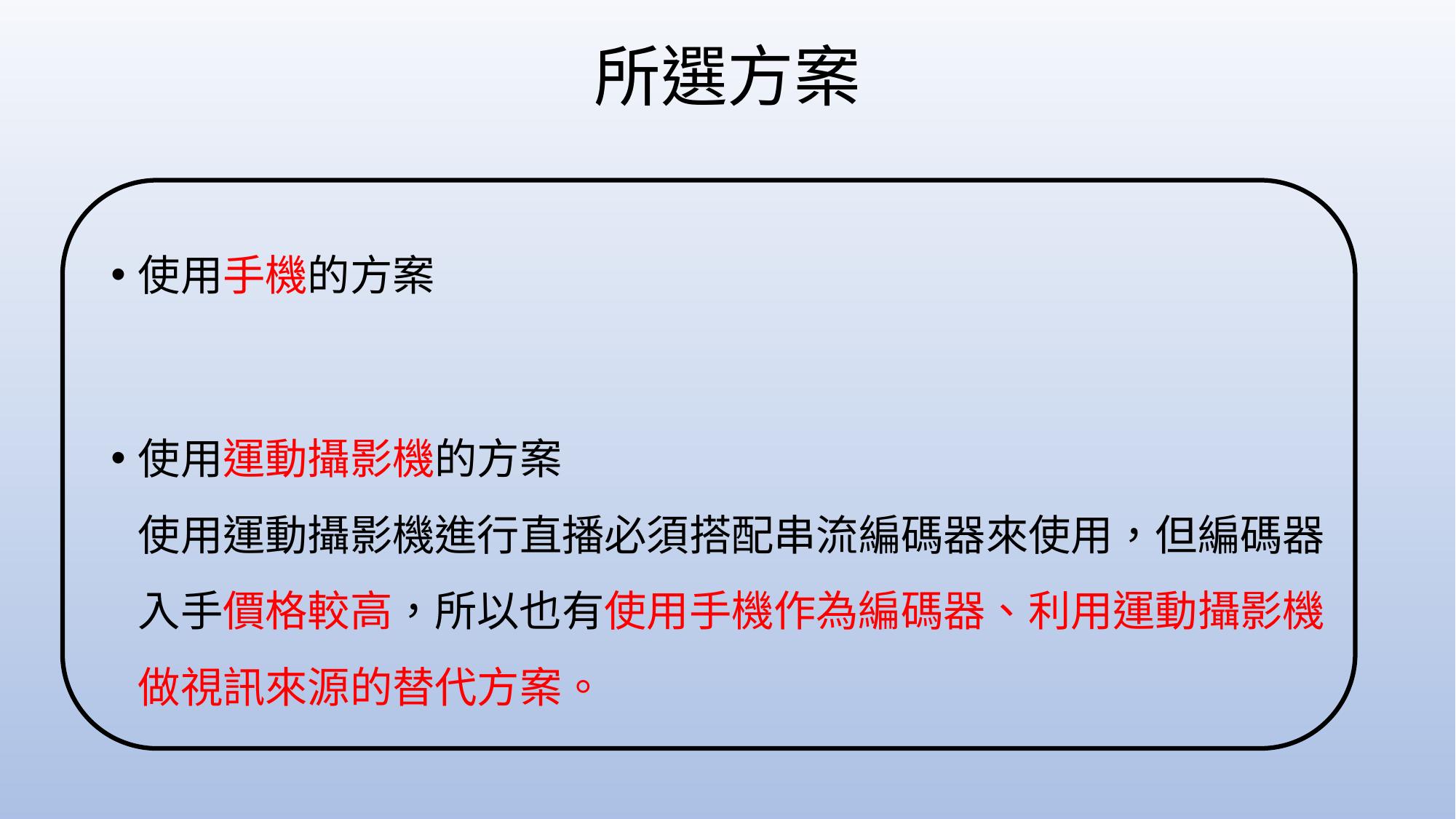

# 所選方案

使用手機的方案

使用運動攝影機的方案
使用運動攝影機進行直播必須搭配串流編碼器來使用，但編碼器入手價格較高，所以也有使用手機作為編碼器、利用運動攝影機做視訊來源的替代方案。